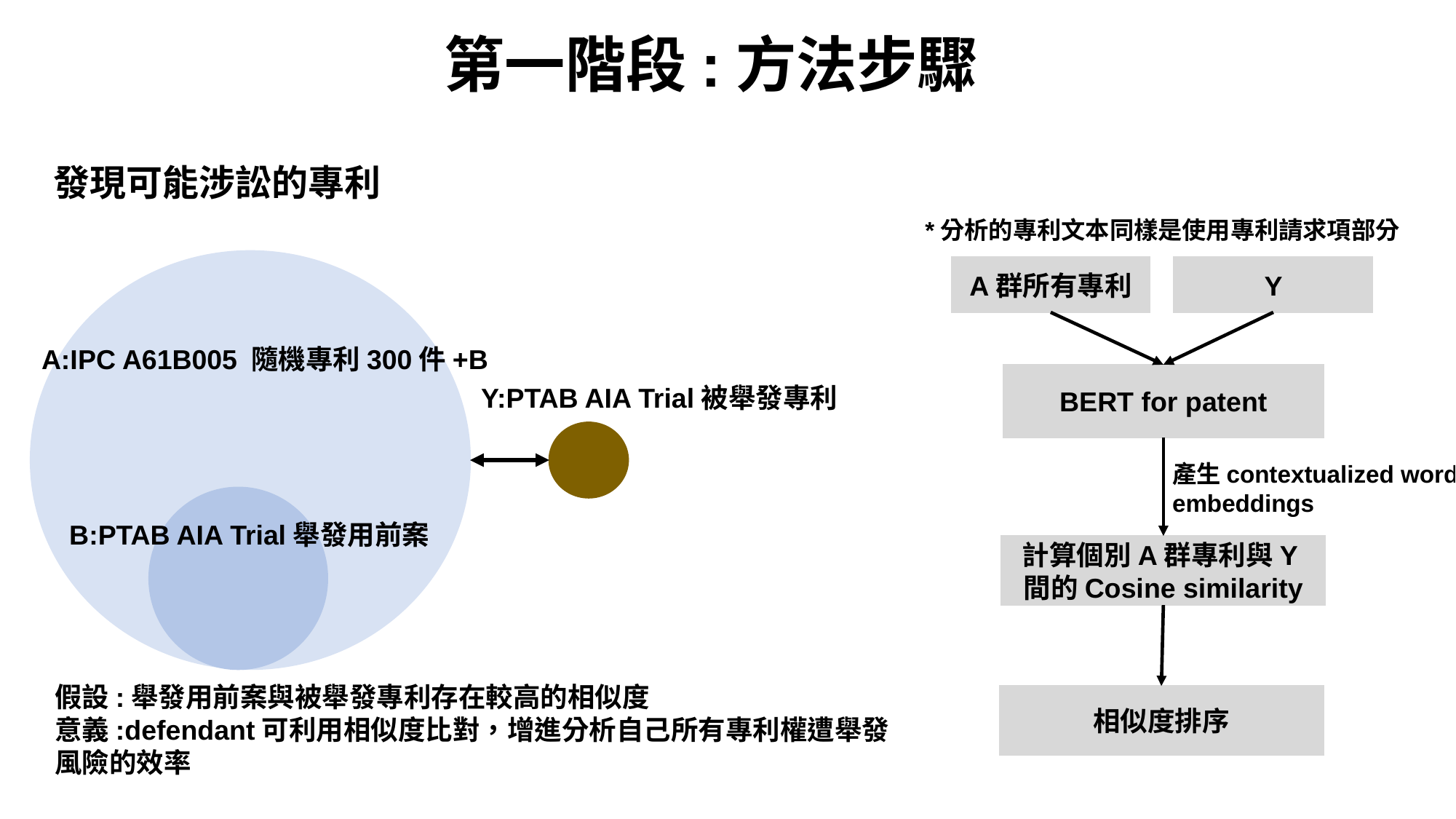

# 第一階段:方法步驟
發現可能涉訟的專利
*分析的專利文本同樣是使用專利請求項部分

A群所有專利
Y
A:IPC A61B005 隨機專利300件+B
BERT for patent
Y:PTAB AIA Trial被舉發專利

產生contextualized word embeddings

B:PTAB AIA Trial舉發用前案
計算個別A群專利與Y間的Cosine similarity
假設:舉發用前案與被舉發專利存在較高的相似度
意義:defendant可利用相似度比對，增進分析自己所有專利權遭舉發風險的效率
相似度排序